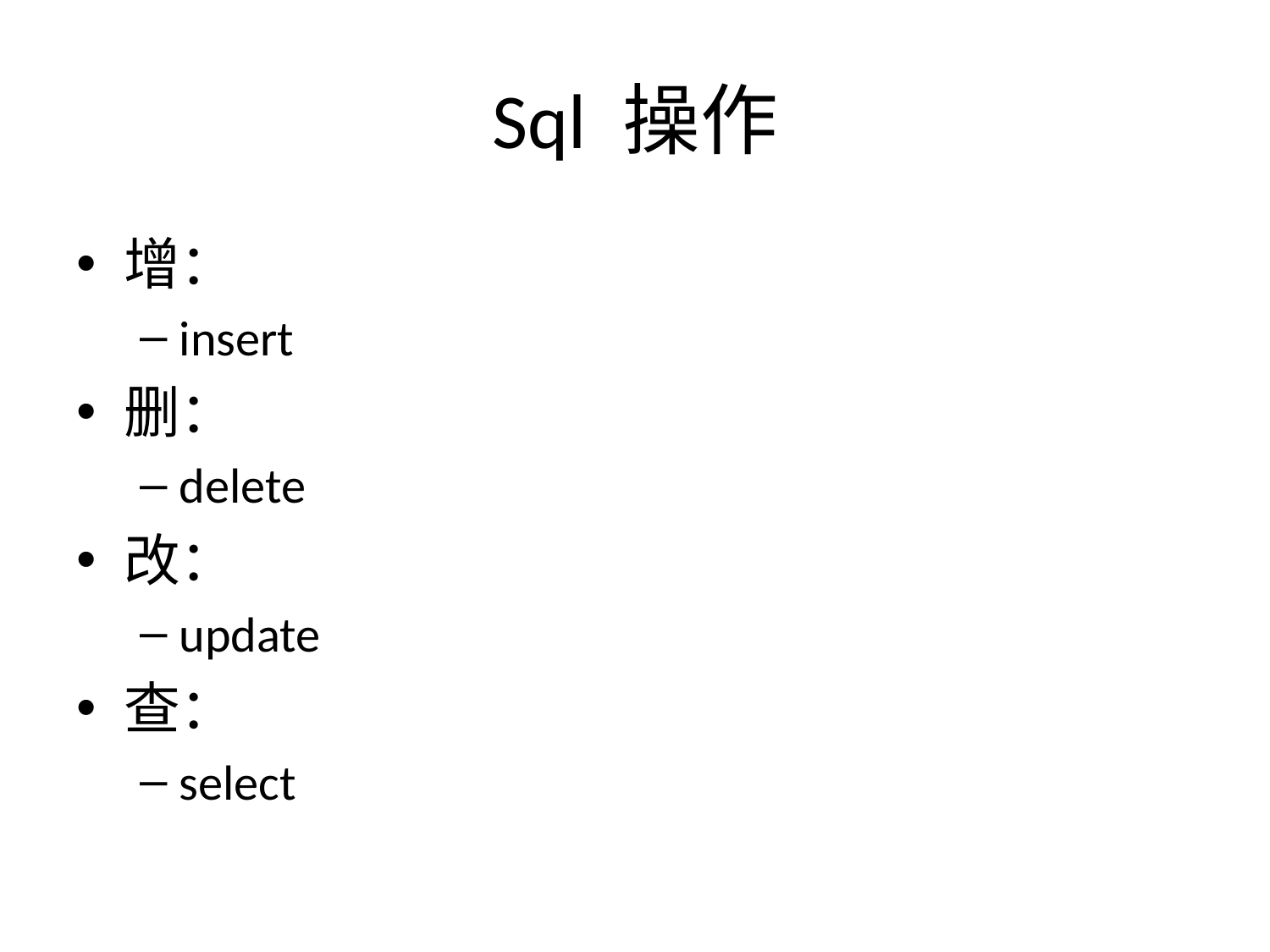

# Sql 操作
增：
insert
删：
delete
改：
update
查：
select